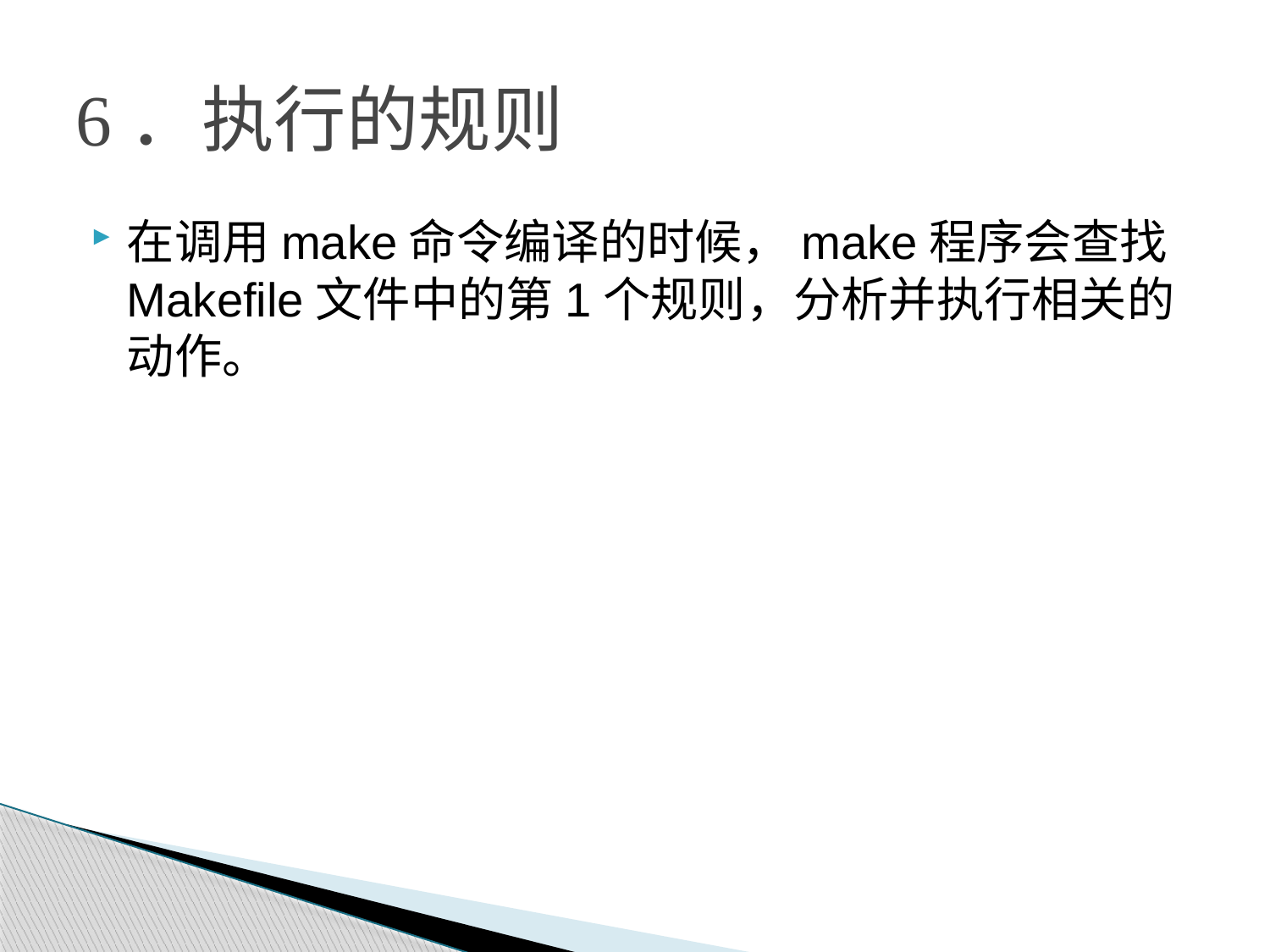

# 6．执行的规则
在调用make命令编译的时候，make程序会查找Makefile文件中的第1个规则，分析并执行相关的动作。